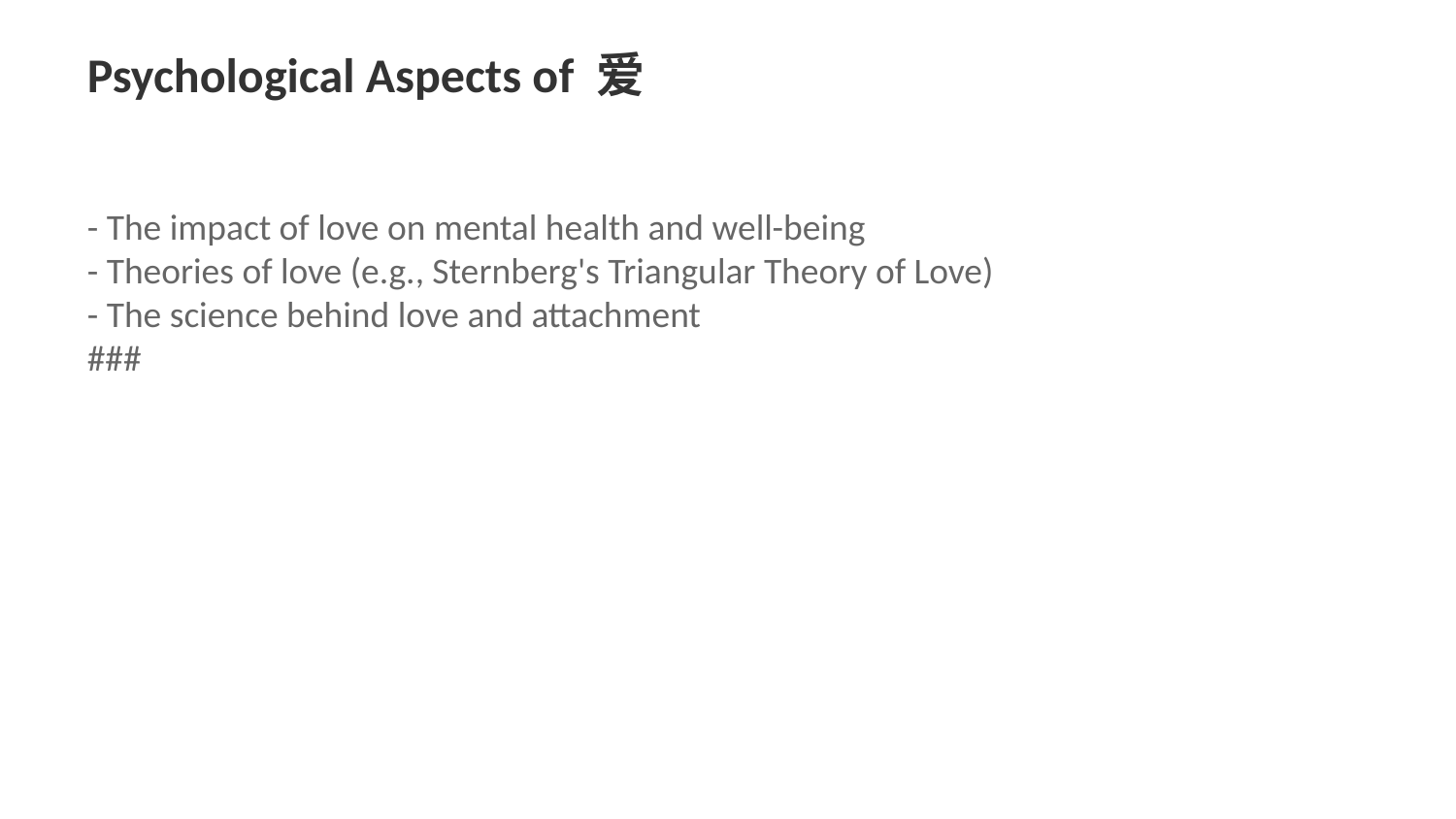

Psychological Aspects of 爱
- The impact of love on mental health and well-being
- Theories of love (e.g., Sternberg's Triangular Theory of Love)
- The science behind love and attachment
###